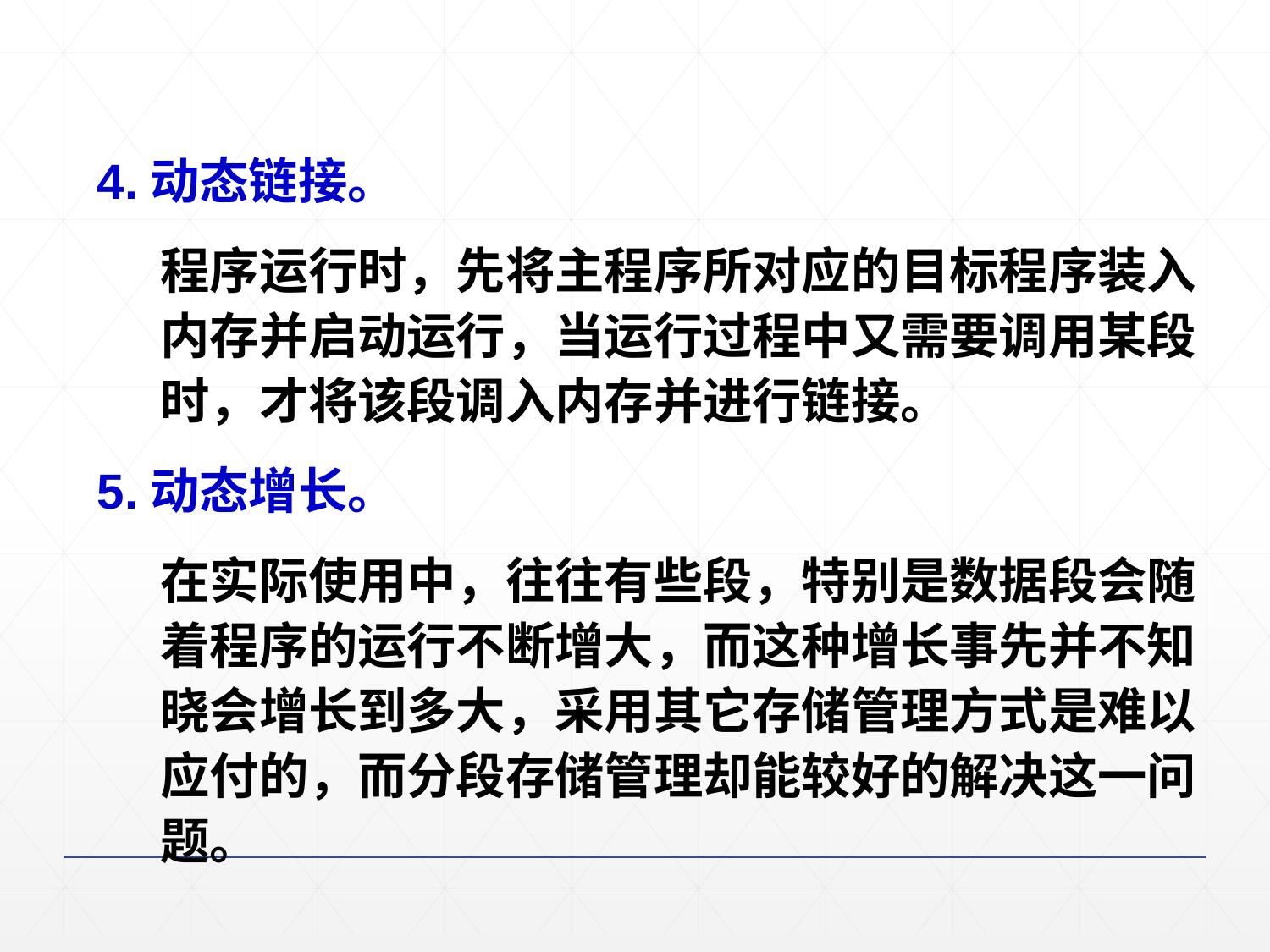

4.动态链接。
程序运行时，先将主程序所对应的目标程序装入内存并启动运行，当运行过程中又需要调用某段时，才将该段调入内存并进行链接。
5.动态增长。
在实际使用中，往往有些段，特别是数据段会随着程序的运行不断增大，而这种增长事先并不知晓会增长到多大，采用其它存储管理方式是难以应付的，而分段存储管理却能较好的解决这一问题。